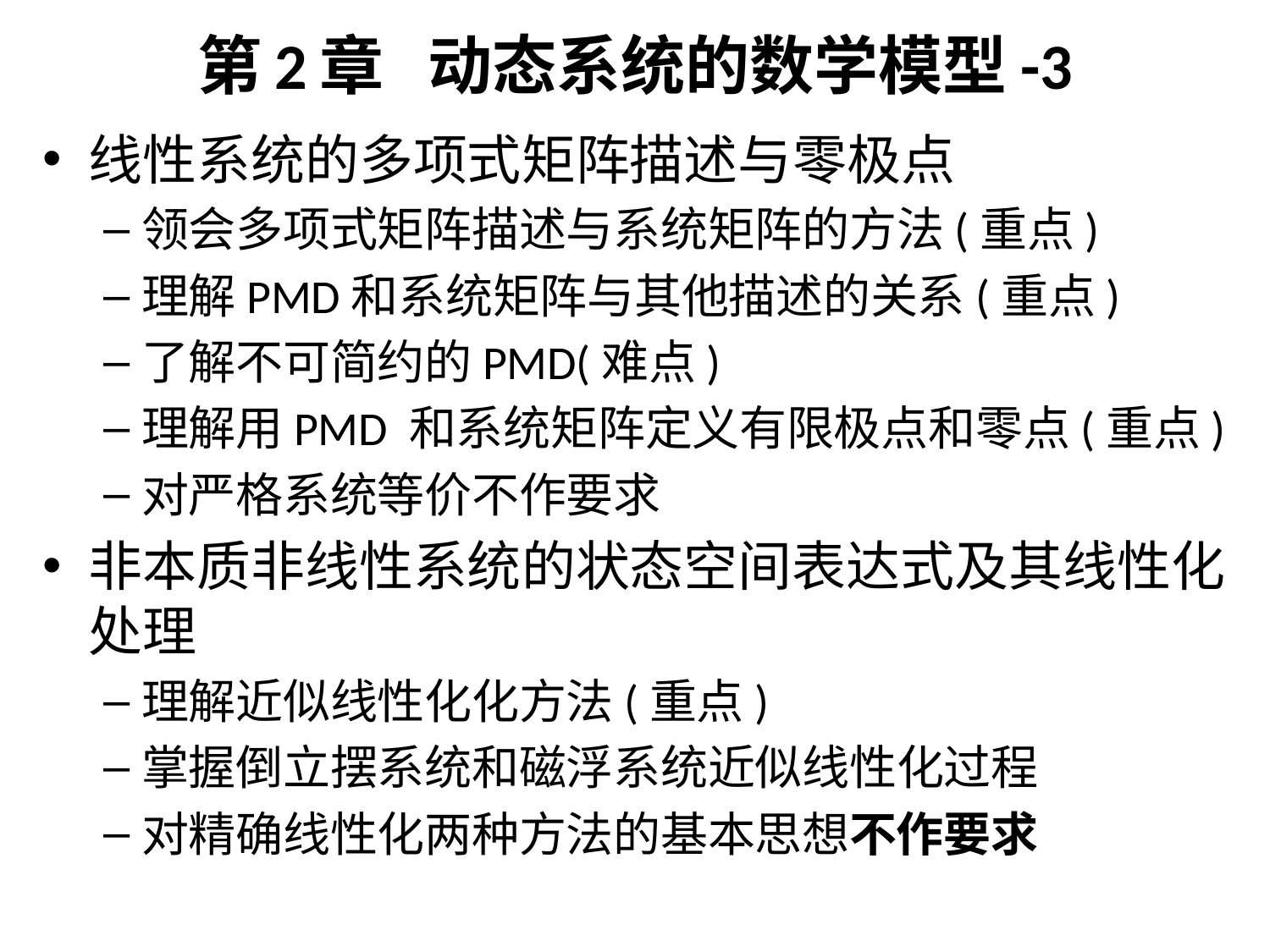

# 第2章   动态系统的数学模型-3
线性系统的多项式矩阵描述与零极点
领会多项式矩阵描述与系统矩阵的方法(重点)
理解PMD和系统矩阵与其他描述的关系(重点)
了解不可简约的PMD(难点)
理解用PMD 和系统矩阵定义有限极点和零点(重点)
对严格系统等价不作要求
非本质非线性系统的状态空间表达式及其线性化处理
理解近似线性化化方法(重点)
掌握倒立摆系统和磁浮系统近似线性化过程
对精确线性化两种方法的基本思想不作要求